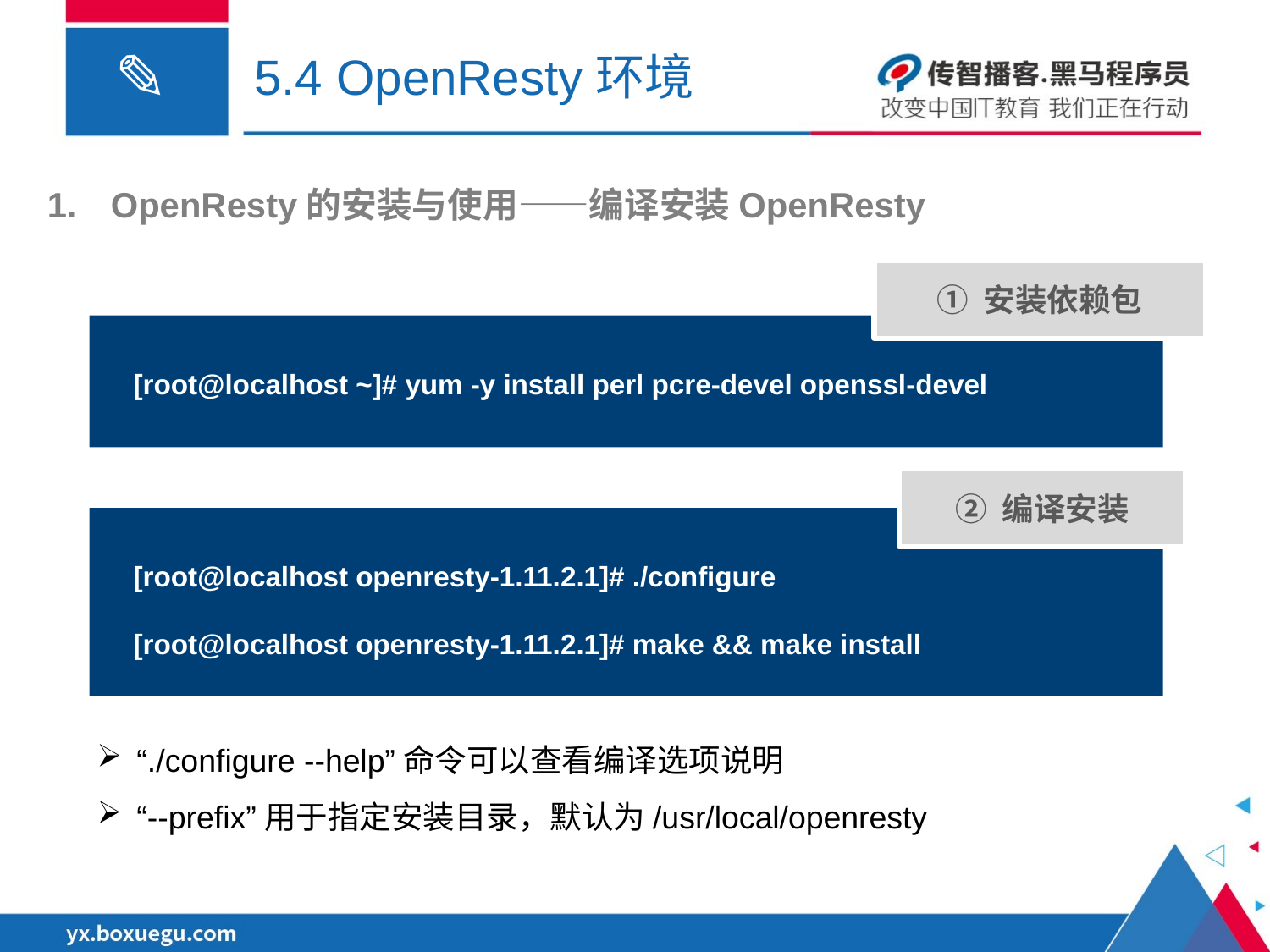

# 5.4 OpenResty环境
OpenResty的安装与使用——编译安装OpenResty
① 安装依赖包

[root@localhost ~]# yum -y install perl pcre-devel openssl-devel
② 编译安装

[root@localhost openresty-1.11.2.1]# ./configure
[root@localhost openresty-1.11.2.1]# make && make install
“./configure --help”命令可以查看编译选项说明
“--prefix”用于指定安装目录，默认为/usr/local/openresty